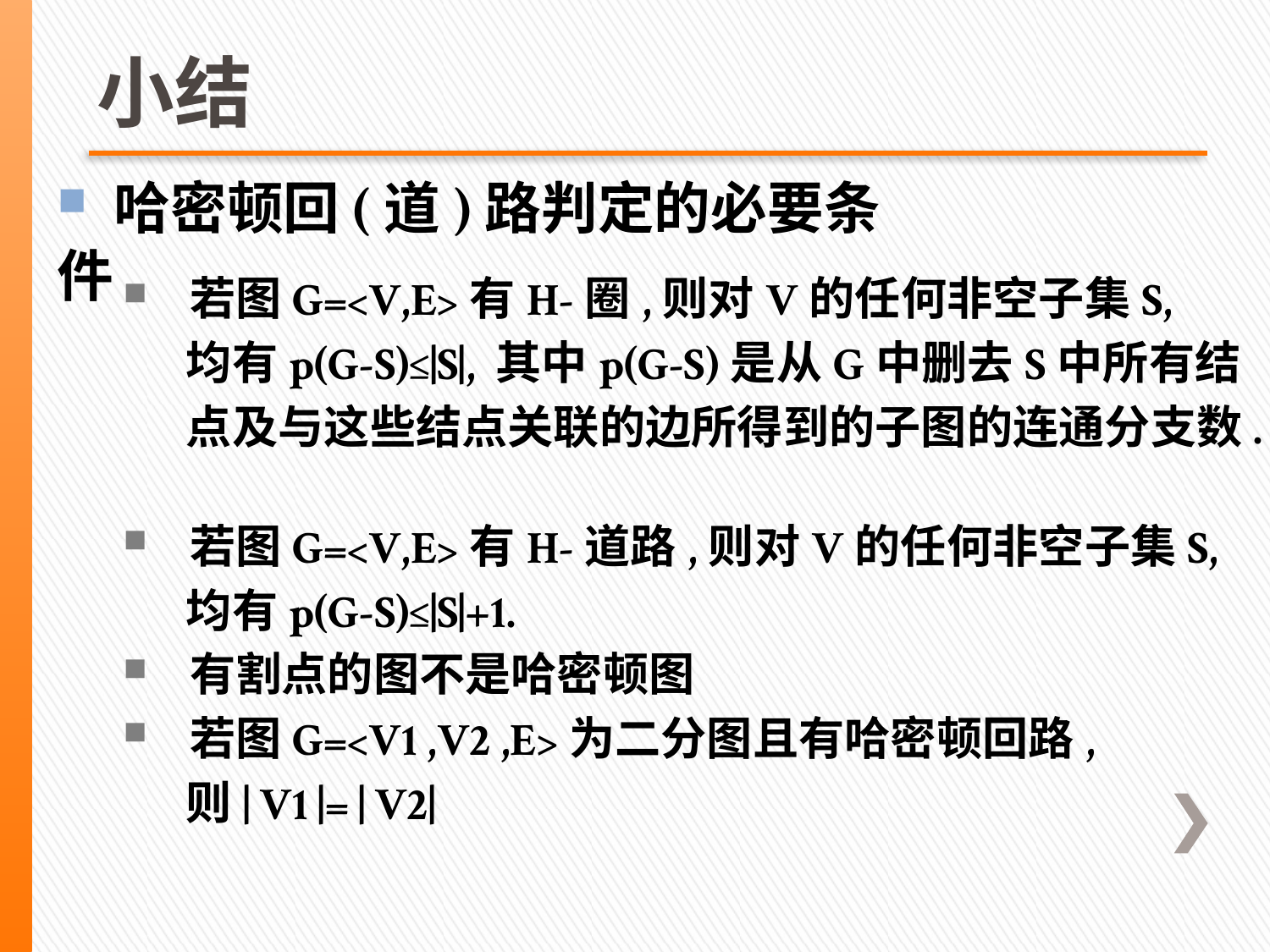

# 小结
 哈密顿回(道)路判定的必要条件
   若图G=<V,E>有H-圈,则对V的任何非空子集S,
     均有p(G-S)≤|S|, 其中p(G-S)是从G中删去S中所有结
     点及与这些结点关联的边所得到的子图的连通分支数.
   若图G=<V,E>有H-道路,则对V的任何非空子集S,
     均有p(G-S)≤|S|+1.
   有割点的图不是哈密顿图
   若图G=<V1 ,V2 ,E>为二分图且有哈密顿回路,
     则| V1 |= | V2|